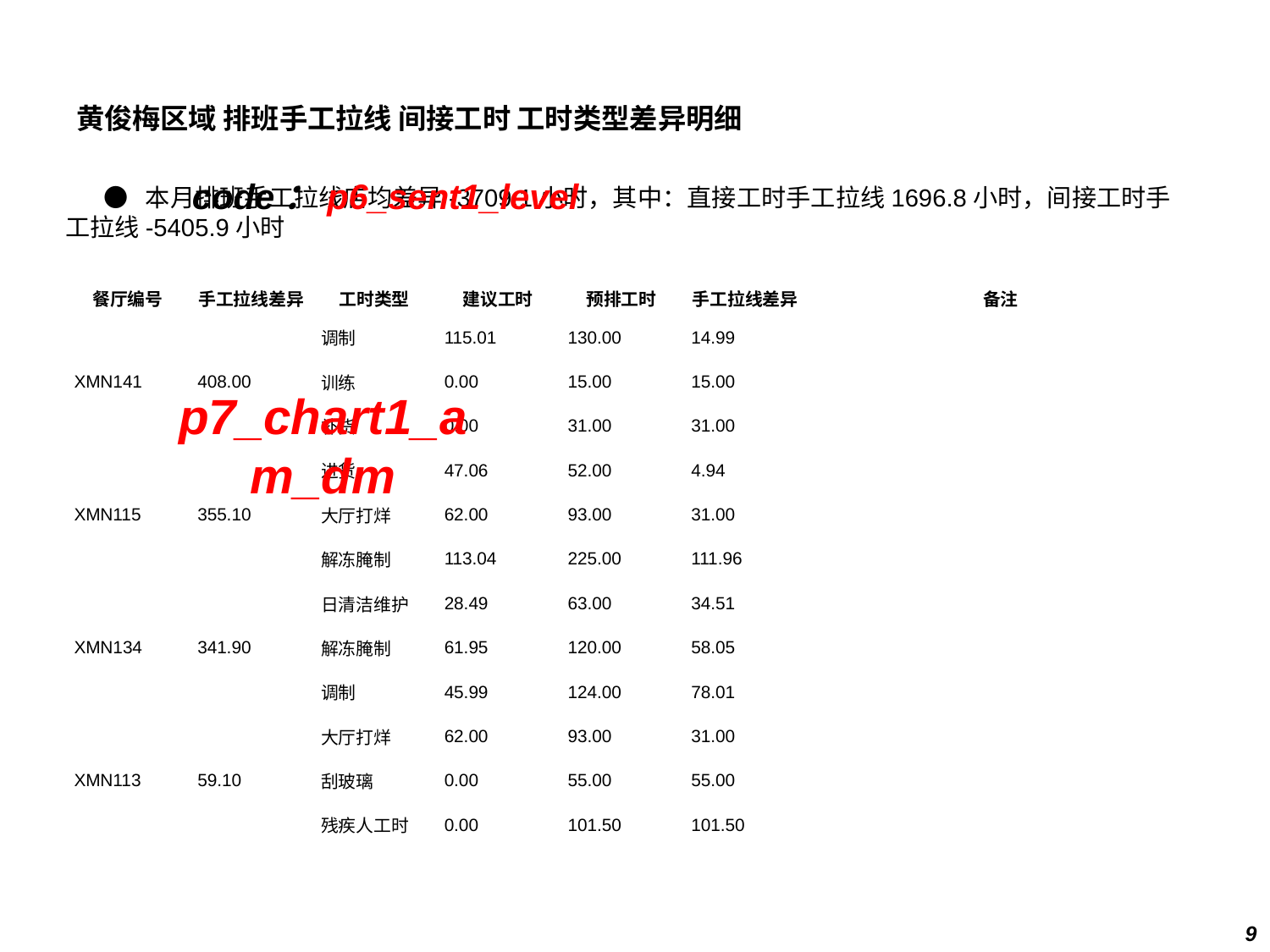

# 黄俊梅区域 排班手工拉线 间接工时 工时类型差异明细
code：p6_sent1_level
       ●  本月排班手工拉线店均差异-3709.1小时，其中：直接工时手工拉线1696.8小时，间接工时手工拉线-5405.9小时
| 餐厅编号 | 手工拉线差异 | 工时类型 | 建议工时 | 预排工时 | 手工拉线差异 | 备注 |
| --- | --- | --- | --- | --- | --- | --- |
| XMN141 | 408.00 | 调制 | 115.01 | 130.00 | 14.99 |  |
| XMN141 | 408.00 | 训练 | 0.00 | 15.00 | 15.00 |  |
| XMN141 | 408.00 | 补货 | 0.00 | 31.00 | 31.00 |  |
| XMN115 | 355.10 | 进货 | 47.06 | 52.00 | 4.94 |  |
| XMN115 | 355.10 | 大厅打烊 | 62.00 | 93.00 | 31.00 |  |
| XMN115 | 355.10 | 解冻腌制 | 113.04 | 225.00 | 111.96 |  |
| XMN134 | 341.90 | 日清洁维护 | 28.49 | 63.00 | 34.51 |  |
| XMN134 | 341.90 | 解冻腌制 | 61.95 | 120.00 | 58.05 |  |
| XMN134 | 341.90 | 调制 | 45.99 | 124.00 | 78.01 |  |
| XMN113 | 59.10 | 大厅打烊 | 62.00 | 93.00 | 31.00 |  |
| XMN113 | 59.10 | 刮玻璃 | 0.00 | 55.00 | 55.00 |  |
| XMN113 | 59.10 | 残疾人工时 | 0.00 | 101.50 | 101.50 |  |
p7_chart1_am_dm